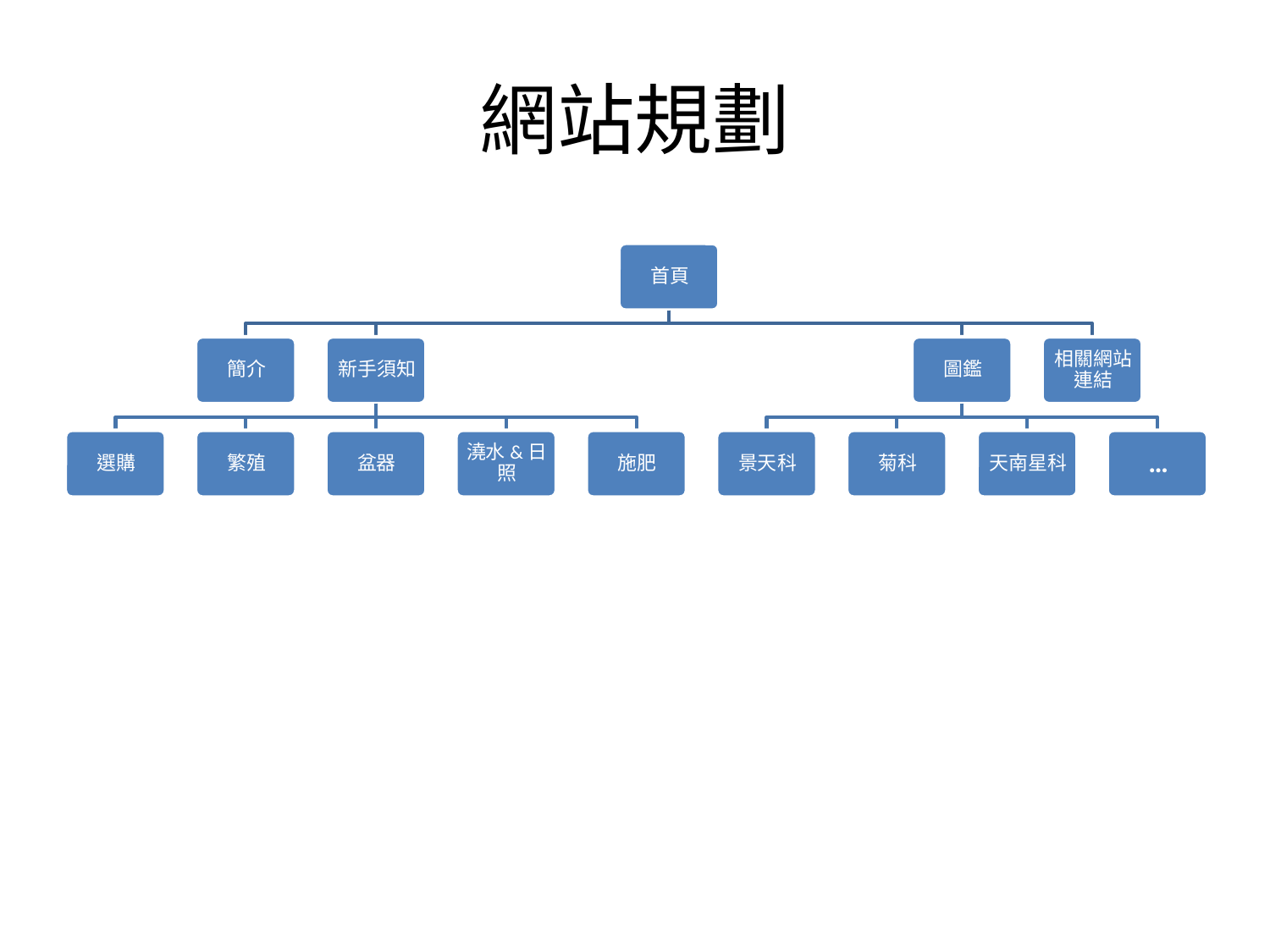

# 網站規劃
首頁
簡介
新手須知
選購
繁殖
盆器
澆水&日照
施肥
圖鑑
景天科
菊科
天南星科
…
相關網站連結